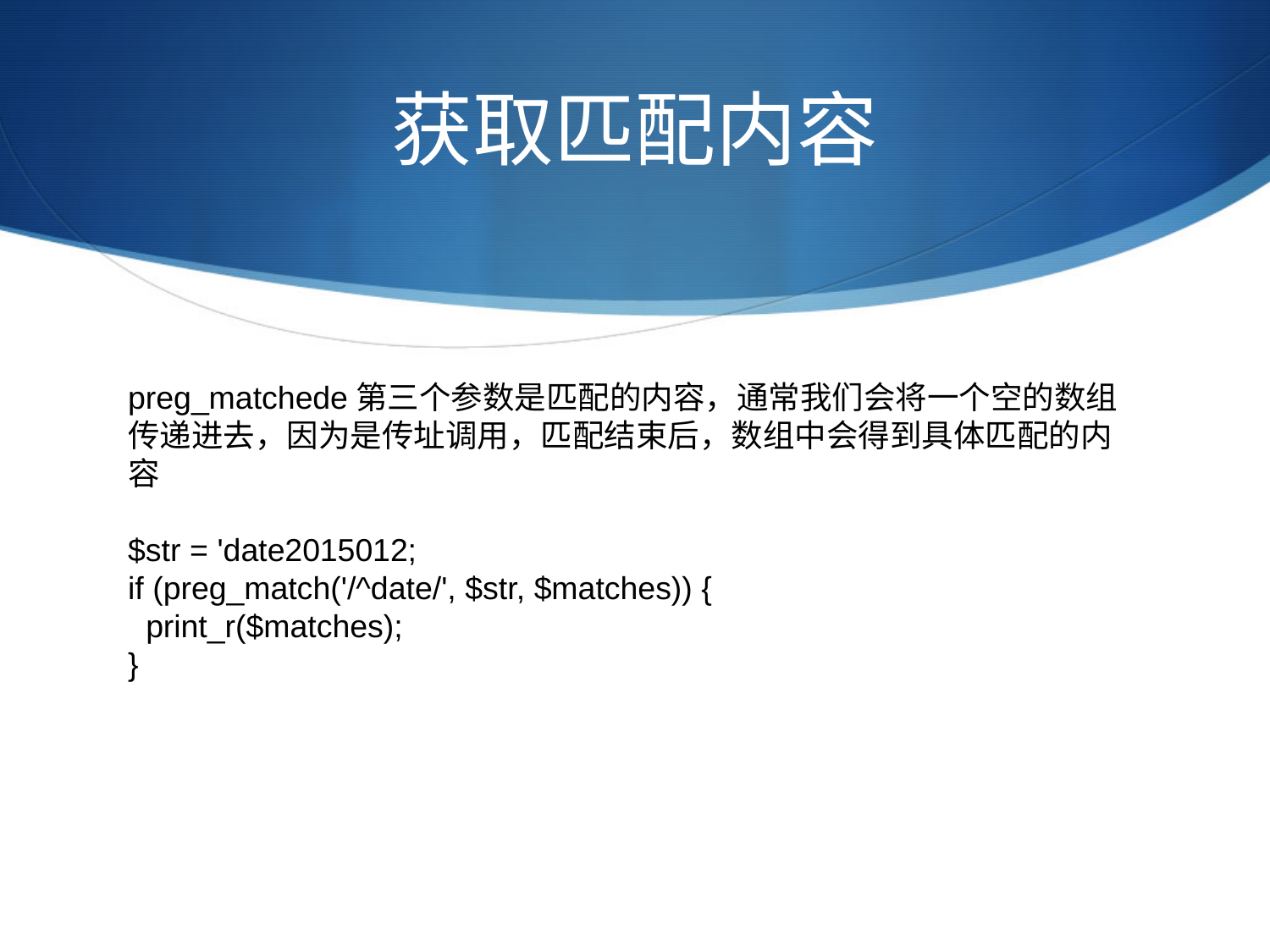

# 获取匹配内容
preg_matchede第三个参数是匹配的内容，通常我们会将一个空的数组传递进去，因为是传址调用，匹配结束后，数组中会得到具体匹配的内容

$str = 'date2015012;
if (preg_match('/^date/', $str, $matches)) {
  print_r($matches);
}